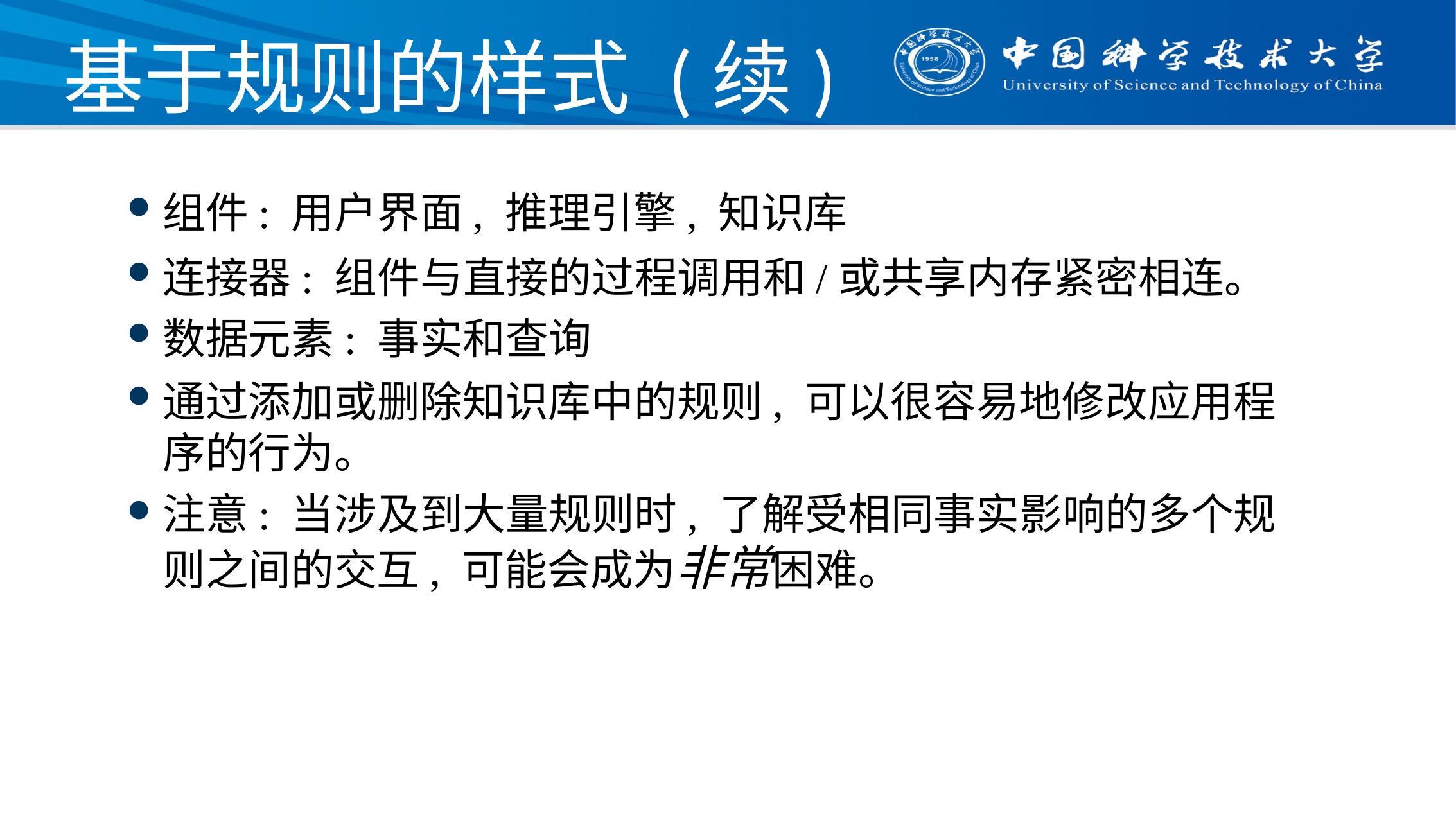

# 基于规则的样式 (续)
组件: 用户界面, 推理引擎, 知识库
连接器: 组件与直接的过程调用和/或共享内存紧密相连。
数据元素: 事实和查询
通过添加或删除知识库中的规则, 可以很容易地修改应用程序的行为。
注意: 当涉及到大量规则时, 了解受相同事实影响的多个规则之间的交互, 可能会成为非常困难。